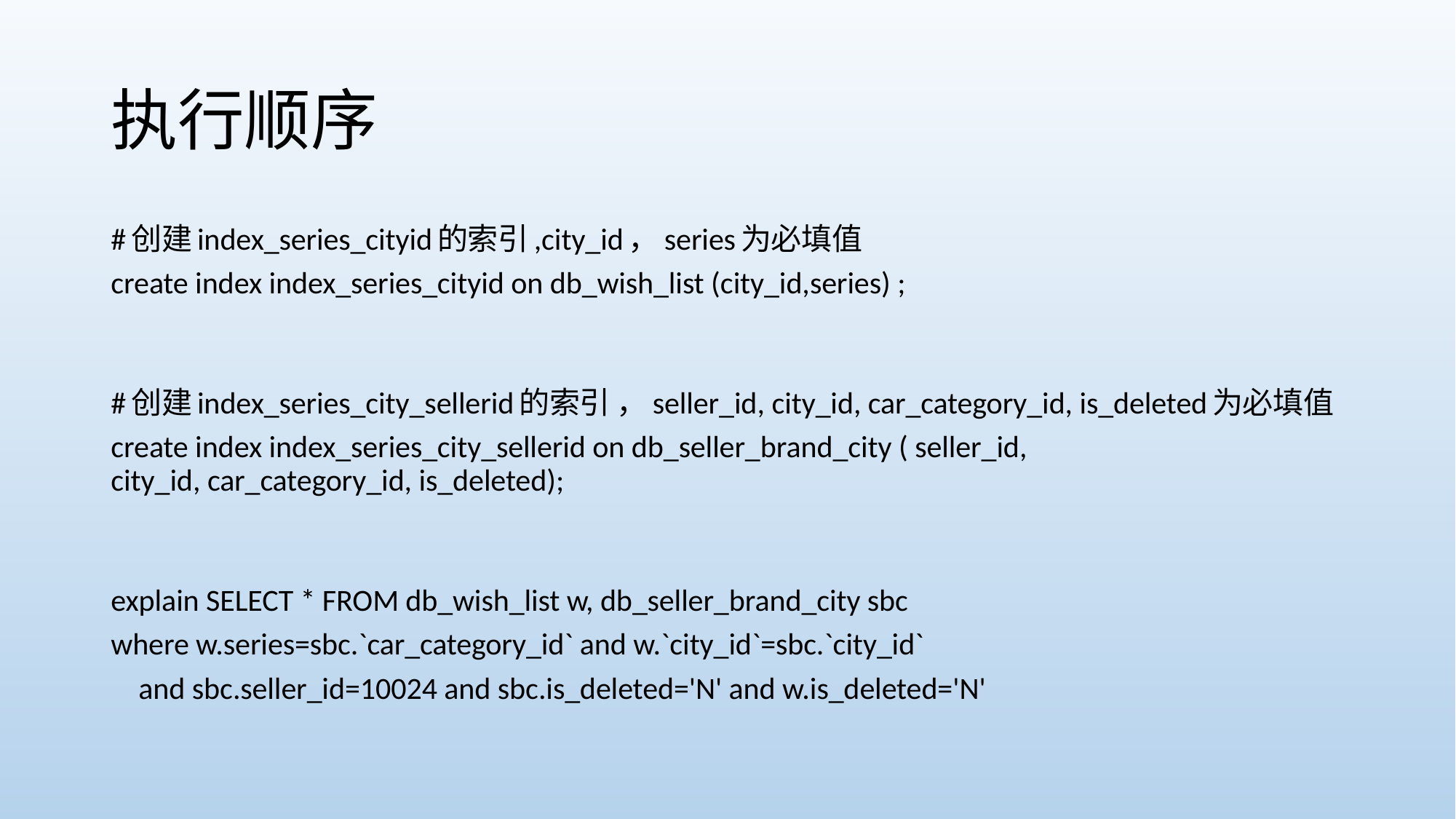

# 执行顺序
#创建index_series_cityid的索引,city_id，series为必填值
create index index_series_cityid on db_wish_list (city_id,series) ;

#创建index_series_city_sellerid的索引 ，seller_id, city_id, car_category_id, is_deleted为必填值
create index index_series_city_sellerid on db_seller_brand_city ( seller_id, city_id, car_category_id, is_deleted);

explain SELECT * FROM db_wish_list w, db_seller_brand_city sbc
where w.series=sbc.`car_category_id` and w.`city_id`=sbc.`city_id`
    and sbc.seller_id=10024 and sbc.is_deleted='N' and w.is_deleted='N'